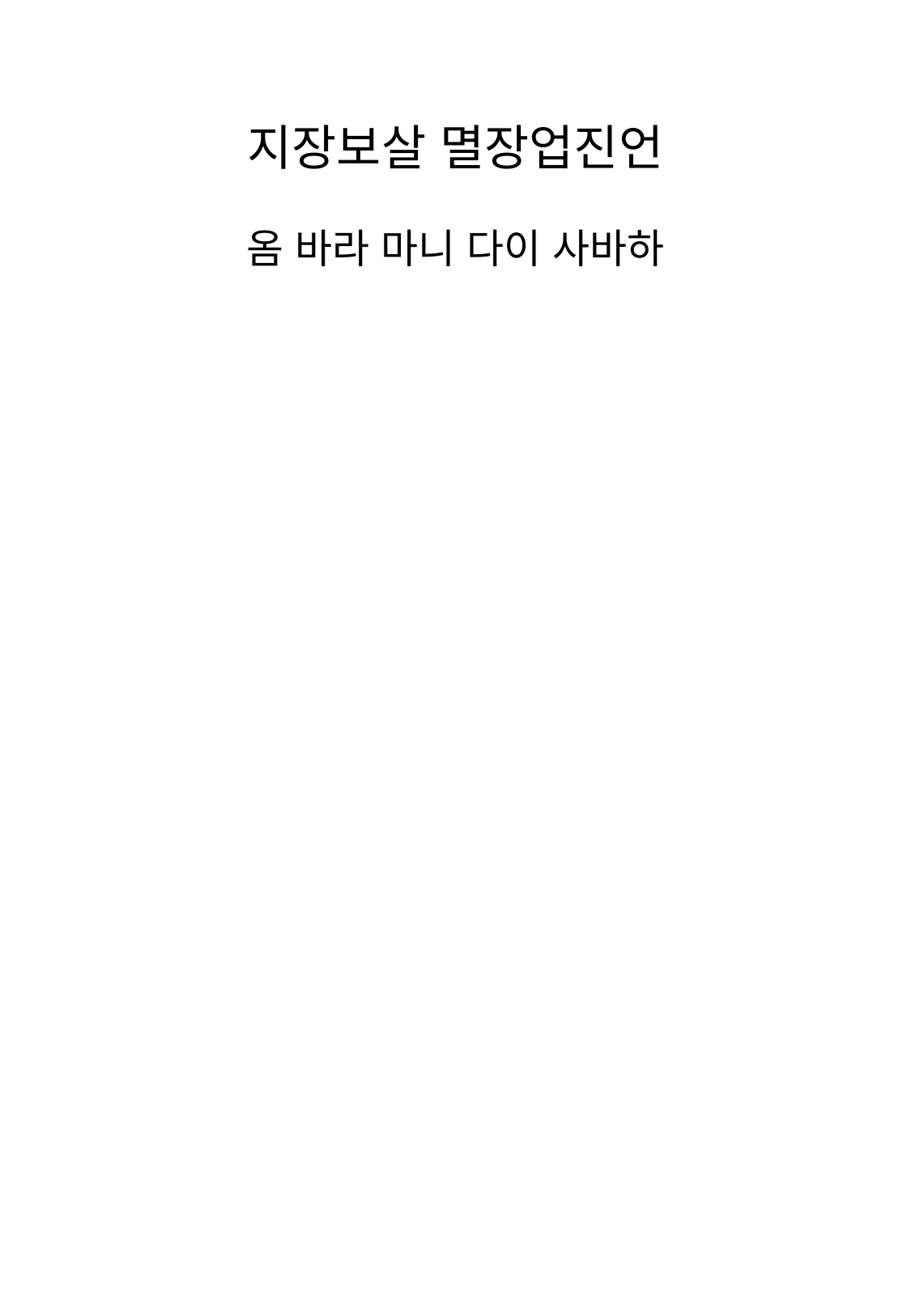

# 지장보살 멸장업진언 옴 바라 마니 다이 사바하